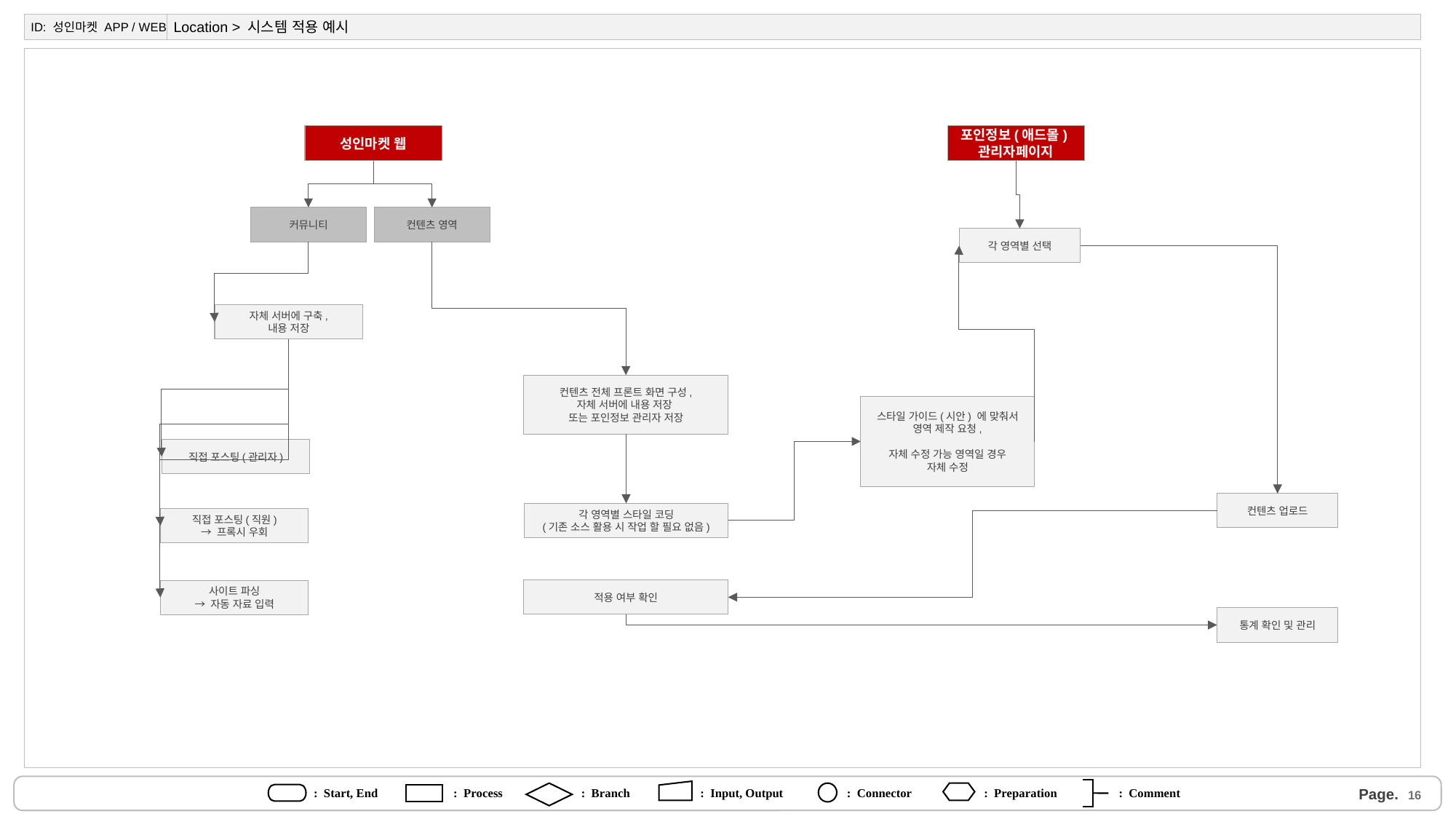

ID: 성인마켓 APP / WEB
Location > 시스템 적용 예시
성인마켓 웹
포인정보(애드몰)
관리자페이지
커뮤니티
컨텐츠 영역
각 영역별 선택
자체 서버에 구축,
내용 저장
컨텐츠 전체 프론트 화면 구성,
자체 서버에 내용 저장
또는 포인정보 관리자 저장

스타일 가이드(시안) 에 맞춰서 영역 제작 요청,

자체 수정 가능 영역일 경우
자체 수정

직접 포스팅(관리자)
컨텐츠 업로드
각 영역별 스타일 코딩
(기존 소스 활용 시 작업 할 필요 없음)
직접 포스팅(직원)
→ 프록시 우회
적용 여부 확인
사이트 파싱
→ 자동 자료 입력
통계 확인 및 관리

:  Start, End
:  Process
:  Branch
:  Input, Output
:  Connector
:  Preparation
:  Comment

16